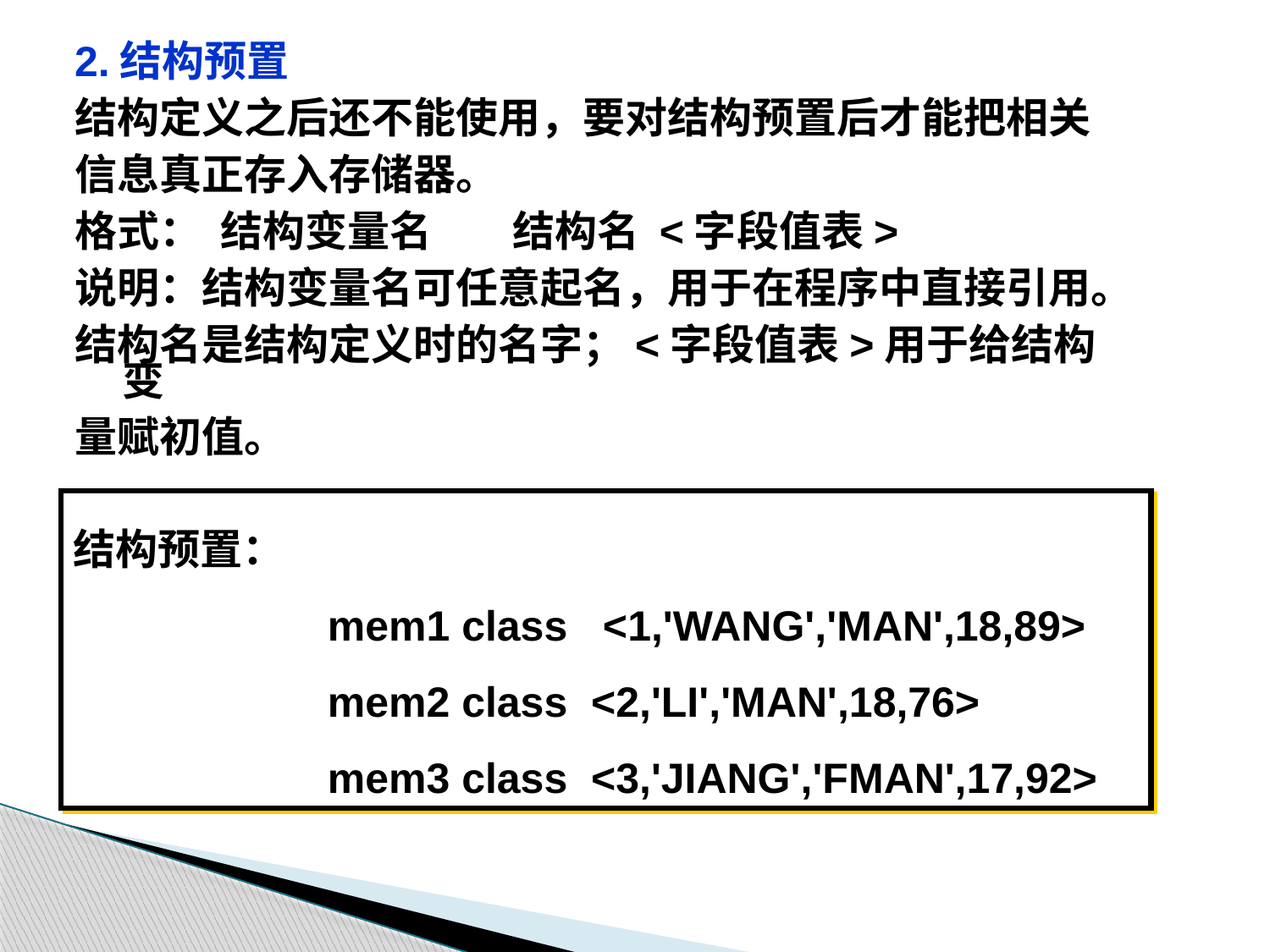

2.结构预置
结构定义之后还不能使用，要对结构预置后才能把相关
信息真正存入存储器。
格式：  结构变量名	 结构名 <字段值表>
说明：结构变量名可任意起名，用于在程序中直接引用。
结构名是结构定义时的名字；<字段值表>用于给结构变
量赋初值。
结构预置：
mem1 class   <1,'WANG','MAN',18,89>
mem2 class  <2,'LI','MAN',18,76>
mem3 class  <3,'JIANG','FMAN',17,92>